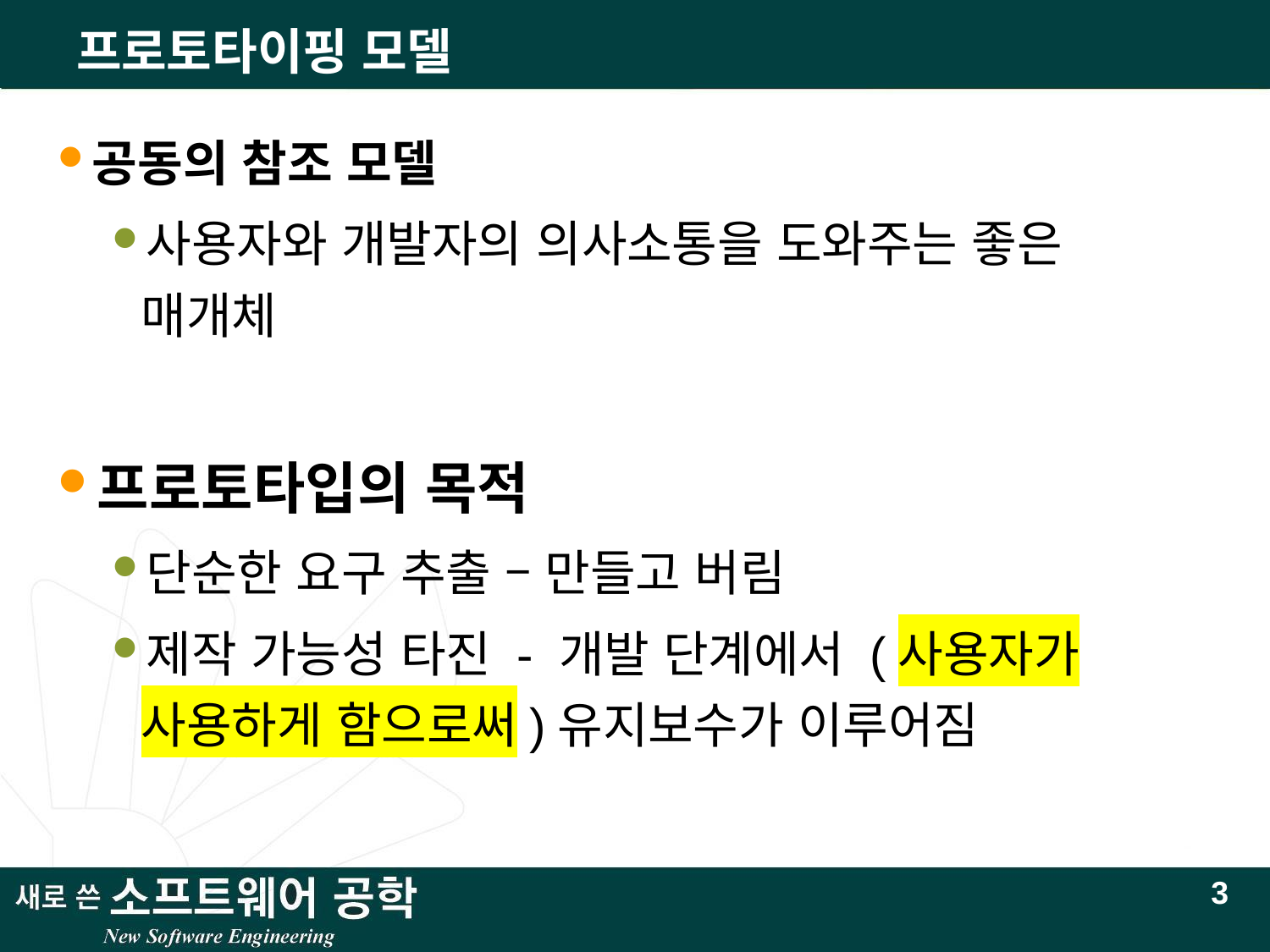

# 프로토타이핑 모델
공동의 참조 모델
사용자와 개발자의 의사소통을 도와주는 좋은 매개체

프로토타입의 목적
단순한 요구 추출 – 만들고 버림
제작 가능성 타진 - 개발 단계에서 (사용자가 사용하게 함으로써)유지보수가 이루어짐